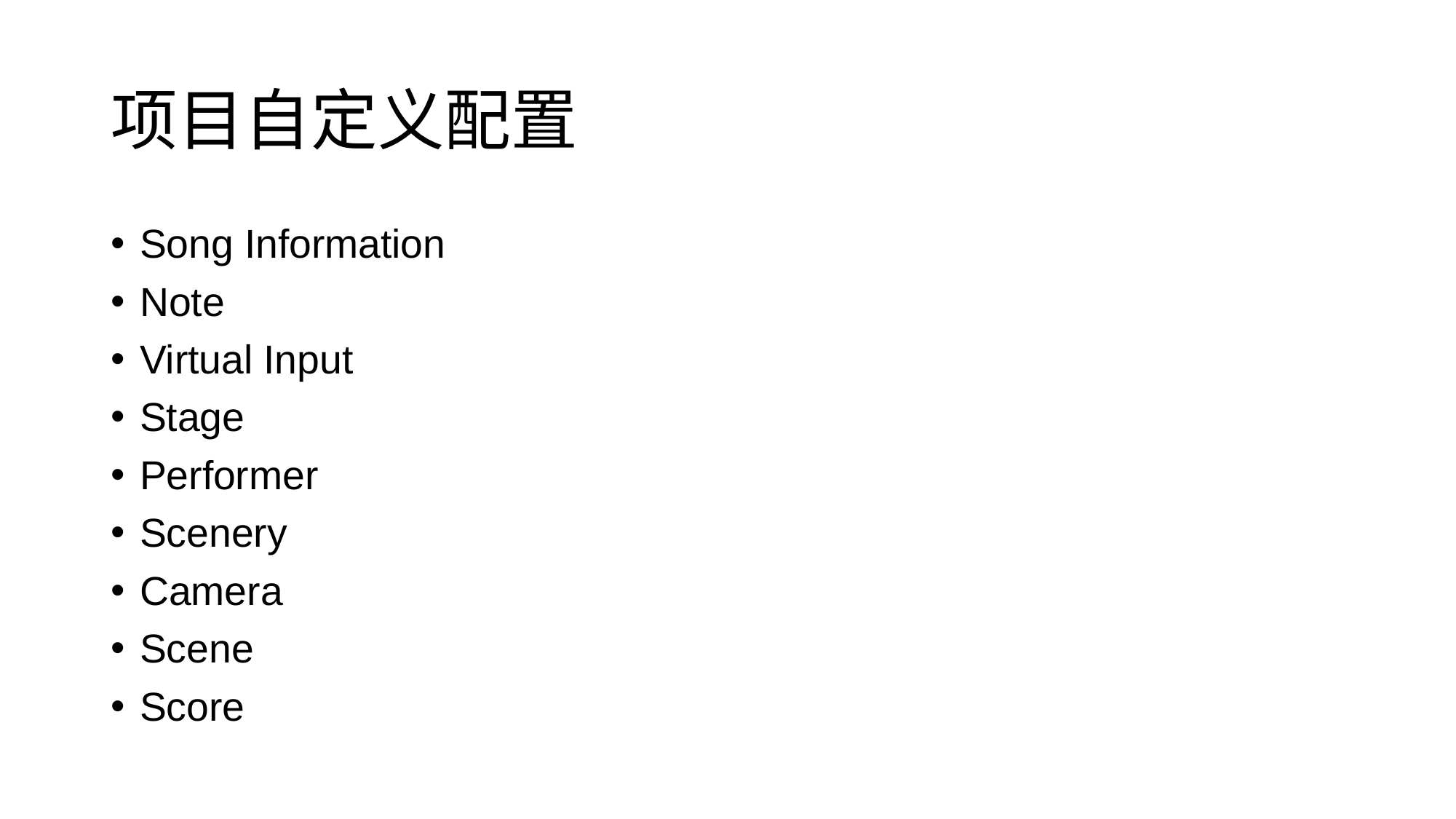

# 项目自定义配置
Song Information
Note
Virtual Input
Stage
Performer
Scenery
Camera
Scene
Score